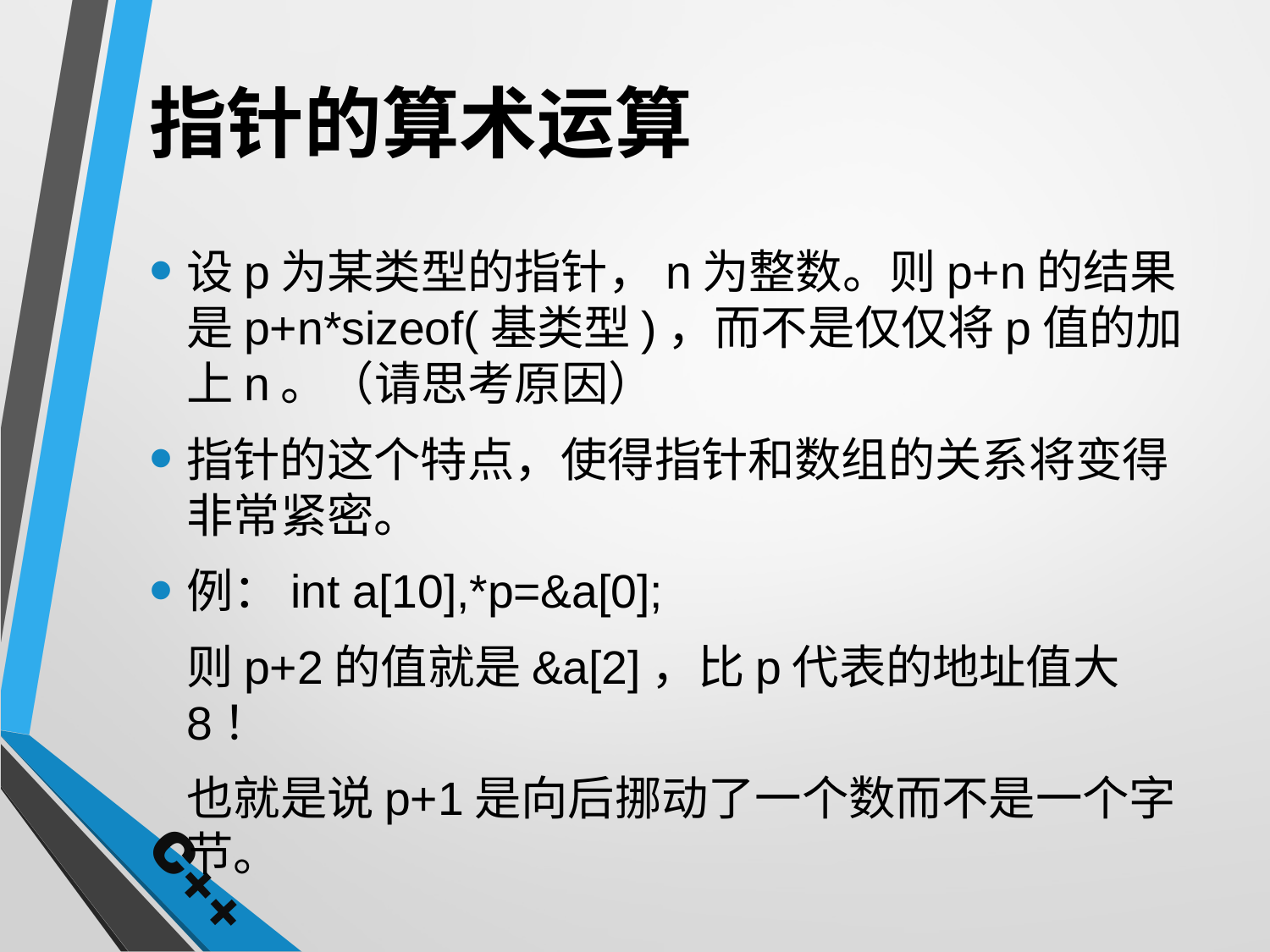

# 指针的算术运算
设p为某类型的指针，n为整数。则p+n的结果是p+n*sizeof(基类型)，而不是仅仅将p值的加上n。（请思考原因）
指针的这个特点，使得指针和数组的关系将变得非常紧密。
例：int a[10],*p=&a[0];
	则p+2的值就是&a[2]，比p代表的地址值大8！
	也就是说p+1是向后挪动了一个数而不是一个字节。